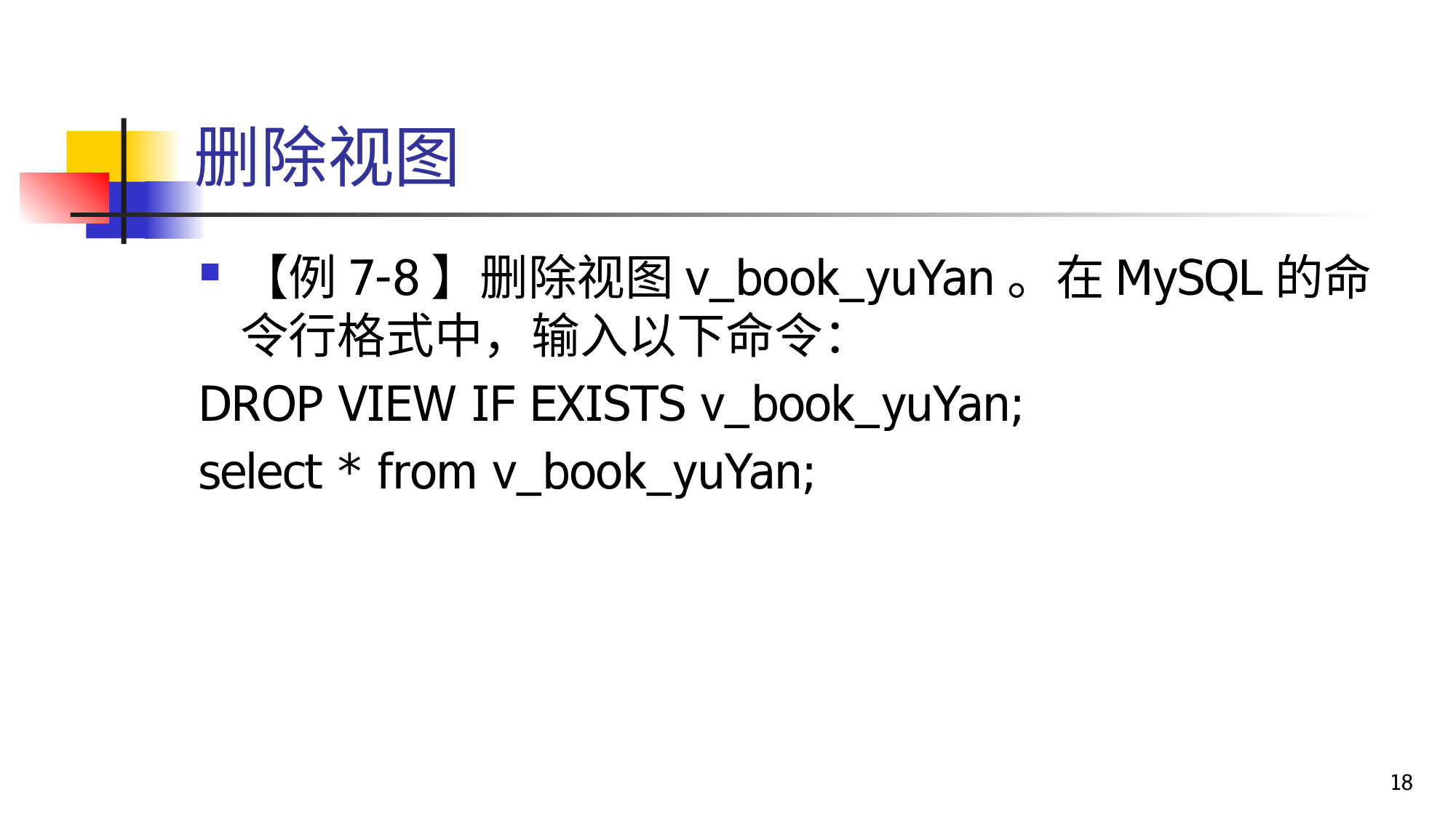

# 删除视图
【例7-8】删除视图v_book_yuYan。在MySQL的命令行格式中，输入以下命令：
DROP VIEW IF EXISTS v_book_yuYan;
select * from v_book_yuYan;
18